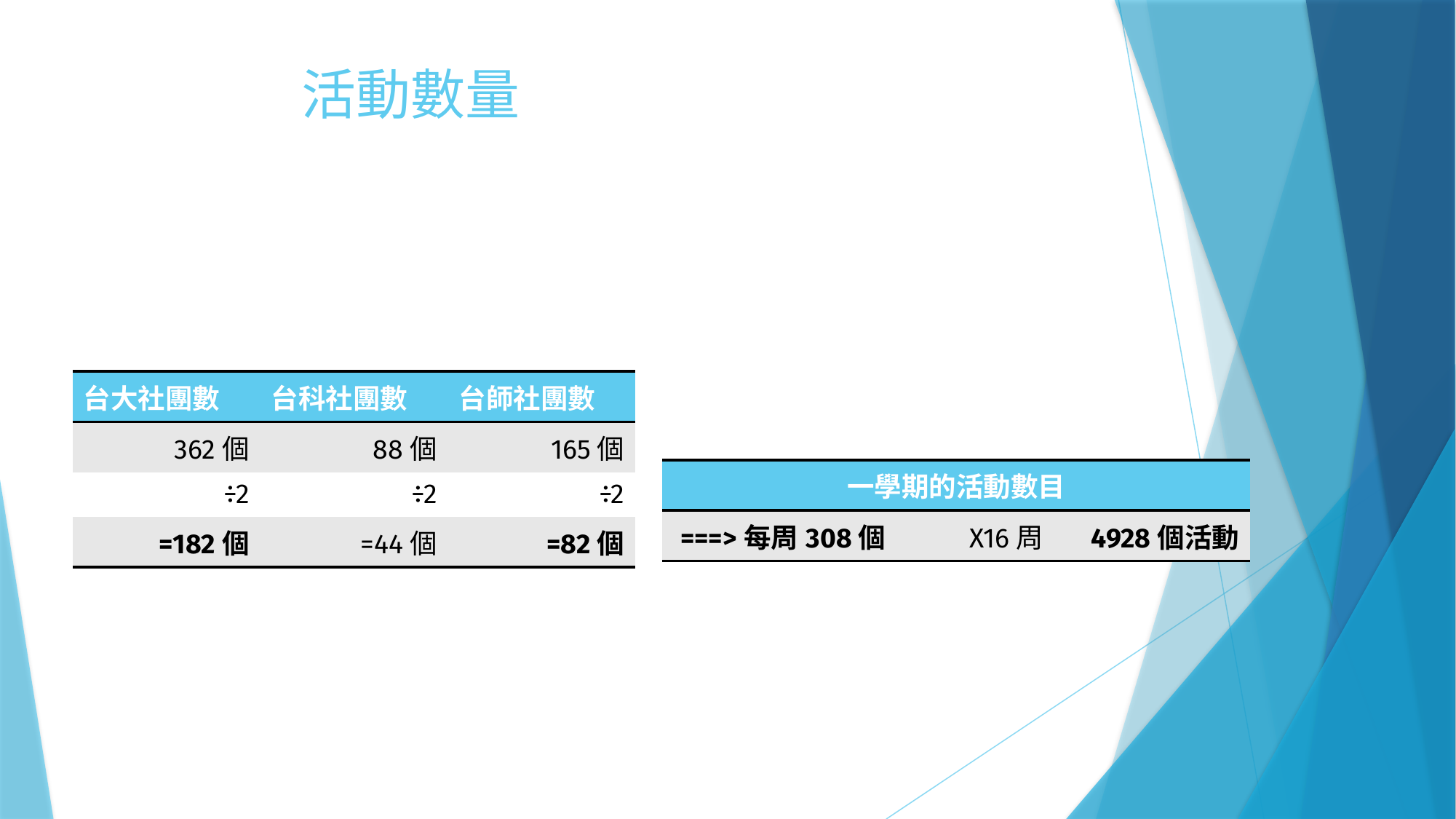

# 活動數量
| 台大社團數 | 台科社團數 | 台師社團數 |
| --- | --- | --- |
| 362個 | 88個 | 165個 |
| ÷2 | ÷2 | ÷2 |
| =182個 | =44個 | =82個 |
| 一學期的活動數目 |  |  |
| --- | --- | --- |
| ===>每周308個 | X16周 | 4928個活動 |